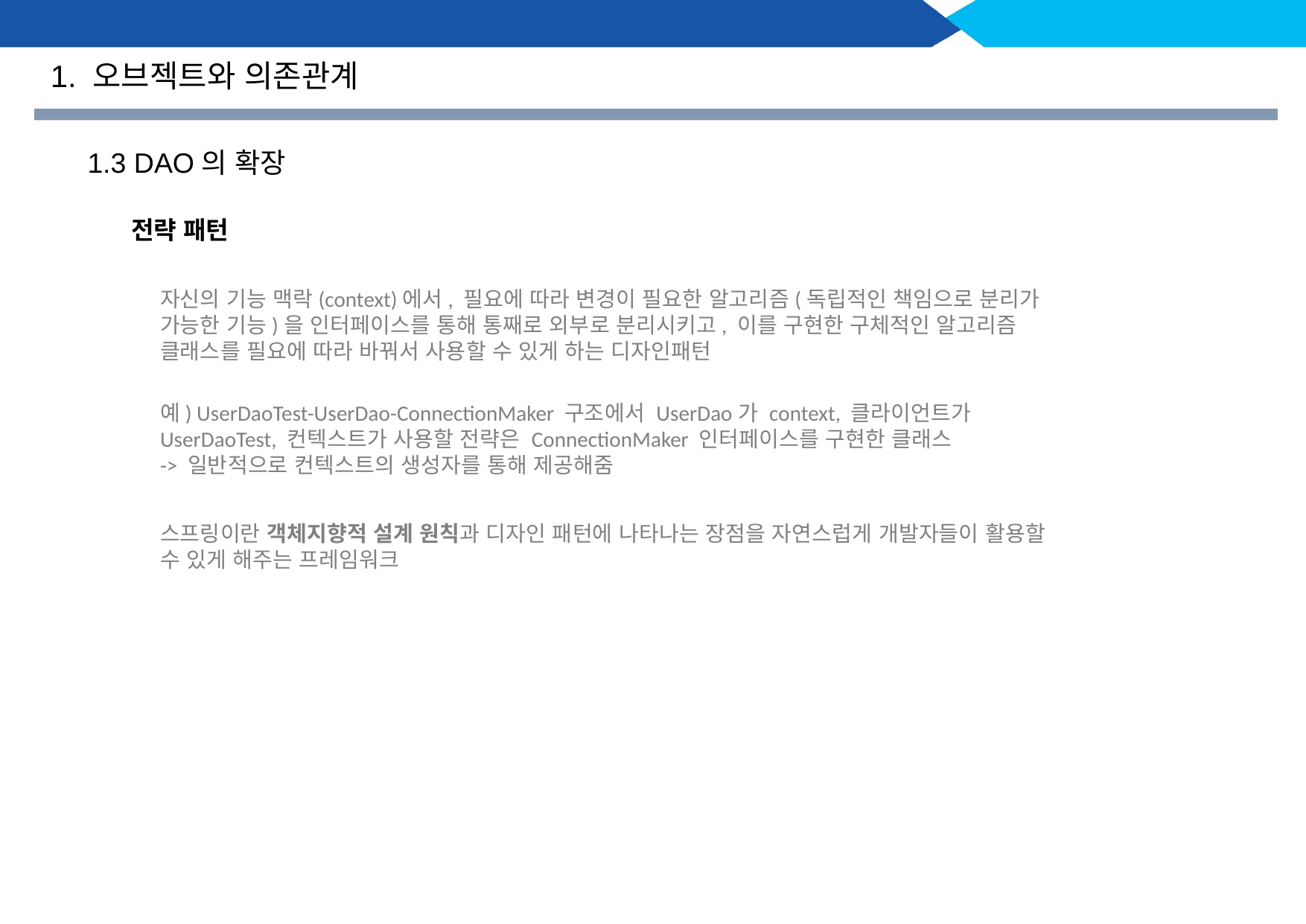

1. 오브젝트와 의존관계
1.3 DAO의 확장
전략 패턴
자신의 기능 맥락(context)에서, 필요에 따라 변경이 필요한 알고리즘(독립적인 책임으로 분리가 가능한 기능)을 인터페이스를 통해 통째로 외부로 분리시키고, 이를 구현한 구체적인 알고리즘 클래스를 필요에 따라 바꿔서 사용할 수 있게 하는 디자인패턴
예) UserDaoTest-UserDao-ConnectionMaker 구조에서 UserDao가 context, 클라이언트가 UserDaoTest, 컨텍스트가 사용할 전략은 ConnectionMaker 인터페이스를 구현한 클래스
-> 일반적으로 컨텍스트의 생성자를 통해 제공해줌
스프링이란 객체지향적 설계 원칙과 디자인 패턴에 나타나는 장점을 자연스럽게 개발자들이 활용할 수 있게 해주는 프레임워크